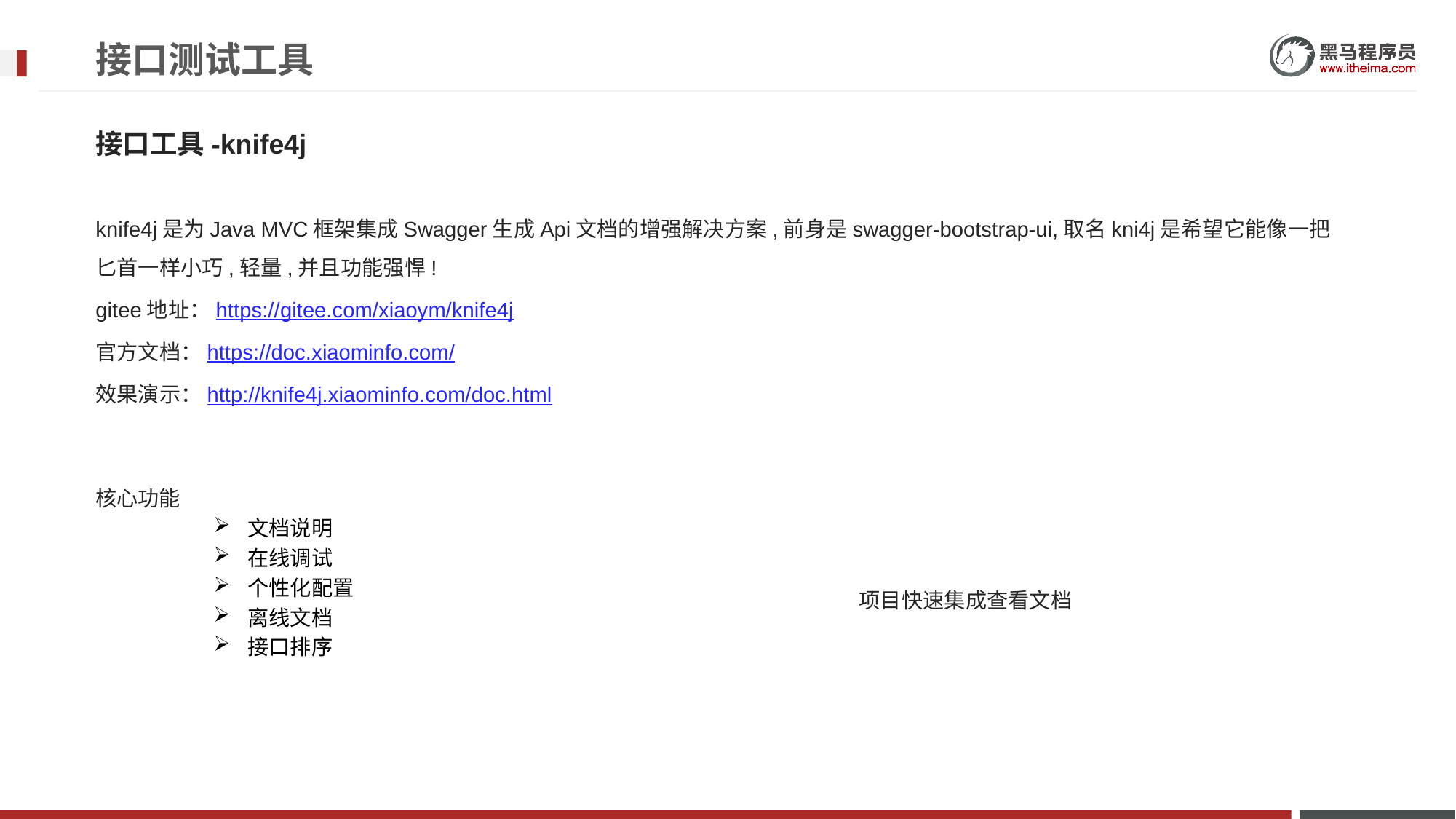

# 接口测试工具
接口工具-knife4j
knife4j是为Java MVC框架集成Swagger生成Api文档的增强解决方案,前身是swagger-bootstrap-ui,取名kni4j是希望它能像一把匕首一样小巧,轻量,并且功能强悍!
gitee地址：https://gitee.com/xiaoym/knife4j
官方文档：https://doc.xiaominfo.com/
效果演示：http://knife4j.xiaominfo.com/doc.html

核心功能
文档说明
在线调试
个性化配置
离线文档
接口排序

项目快速集成查看文档